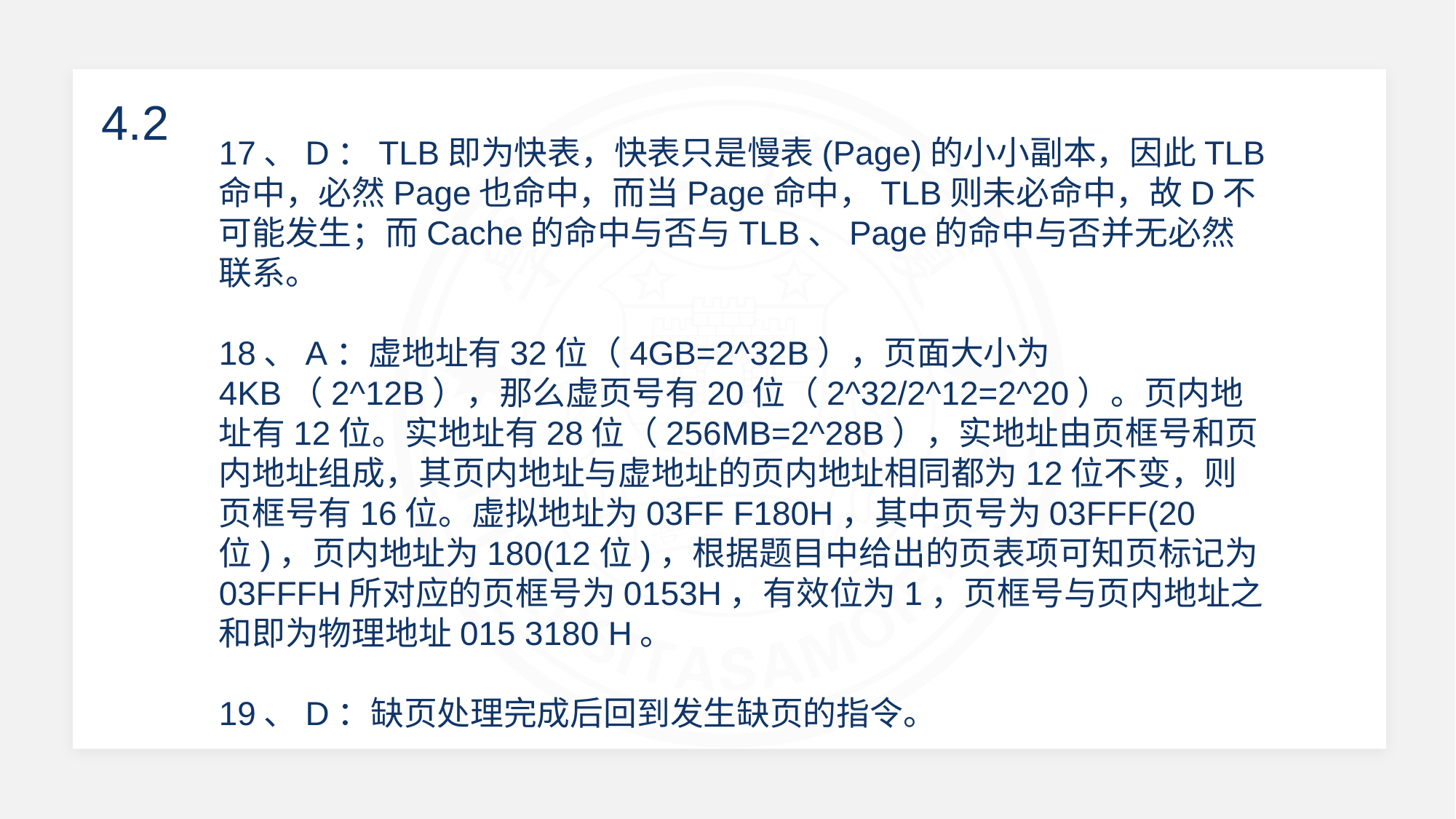

4.2
17、D：TLB即为快表，快表只是慢表(Page)的小小副本，因此TLB命中，必然Page也命中，而当Page命中，TLB则未必命中，故D不可能发生；而Cache的命中与否与TLB、Page的命中与否并无必然联系。

18、A：虚地址有32位（4GB=2^32B），页面大小为 4KB（2^12B），那么虚页号有20位（2^32/2^12=2^20）。页内地址有12位。实地址有28位（256MB=2^28B），实地址由页框号和页内地址组成，其页内地址与虚地址的页内地址相同都为12位不变，则页框号有16位。虚拟地址为03FF F180H，其中页号为03FFF(20位)，页内地址为180(12位)，根据题目中给出的页表项可知页标记为03FFFH所对应的页框号为0153H，有效位为1，页框号与页内地址之和即为物理地址015 3180 H。

19、D：缺页处理完成后回到发生缺页的指令。